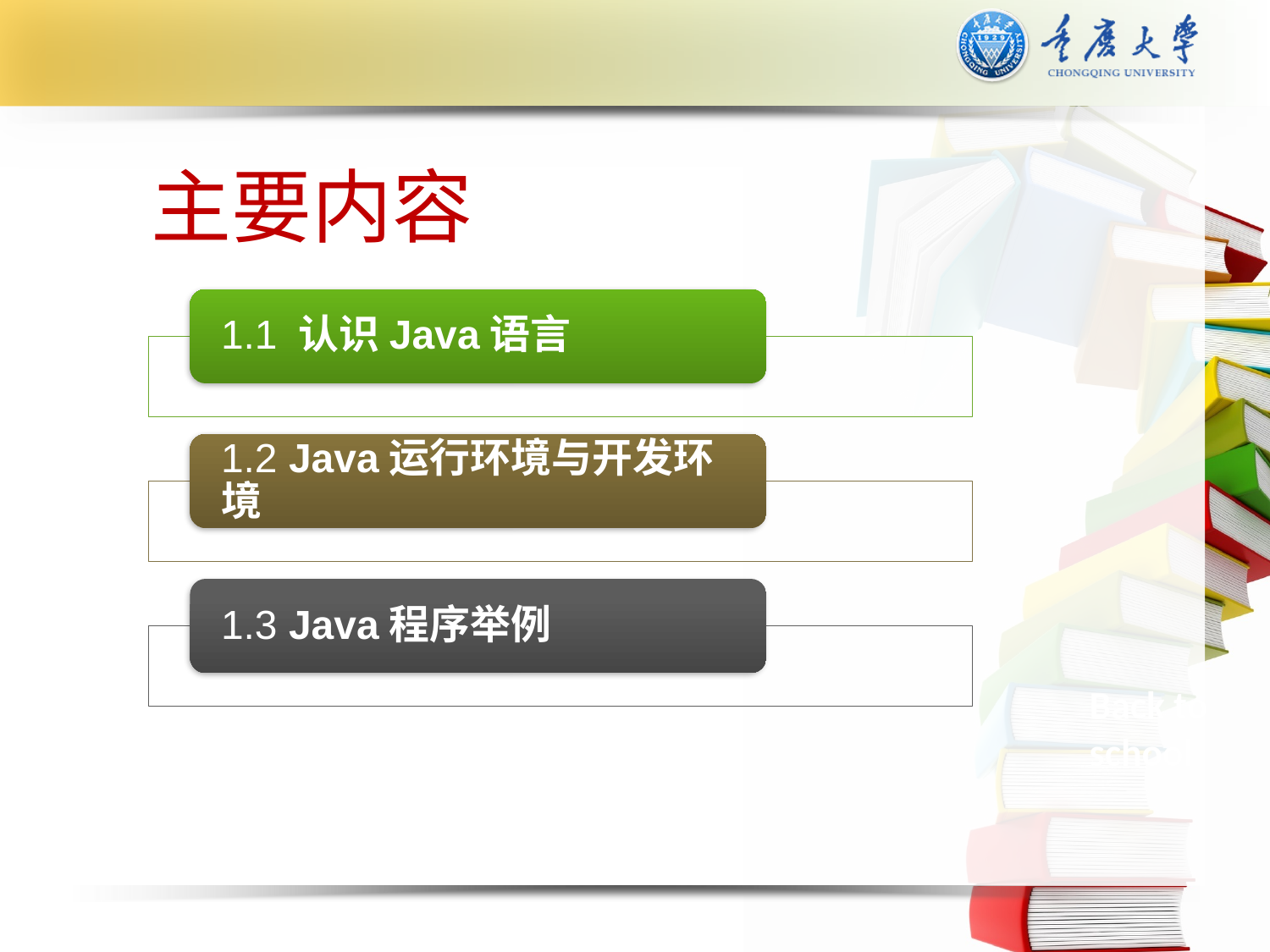

主要内容
1.1 认识Java语言
1.2 Java运行环境与开发环境
1.3 Java程序举例
Back to
school